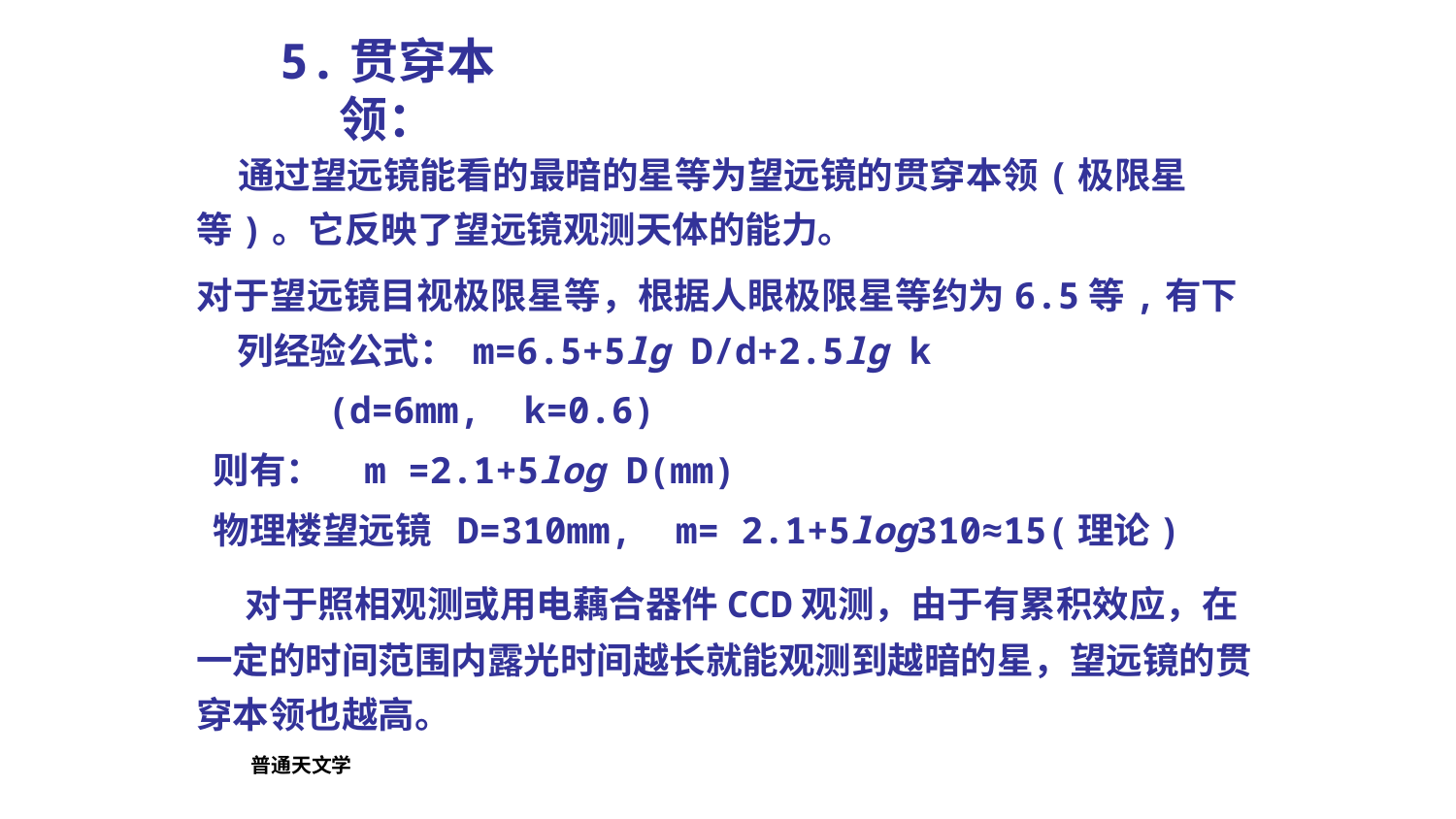

# 5.贯穿本领：
    通过望远镜能看的最暗的星等为望远镜的贯穿本领(极限星等)。它反映了望远镜观测天体的能力。
对于望远镜目视极限星等，根据人眼极限星等约为6.5等,有下列经验公式： m=6.5+5lg D/d+2.5lg k
      (d=6mm,  k=0.6)
 则有：    m =2.1+5log D(mm)
 物理楼望远镜  D=310mm,  m= 2.1+5log310≈15(理论)
    对于照相观测或用电藕合器件CCD观测，由于有累积效应，在一定的时间范围内露光时间越长就能观测到越暗的星，望远镜的贯穿本领也越高。
普通天文学